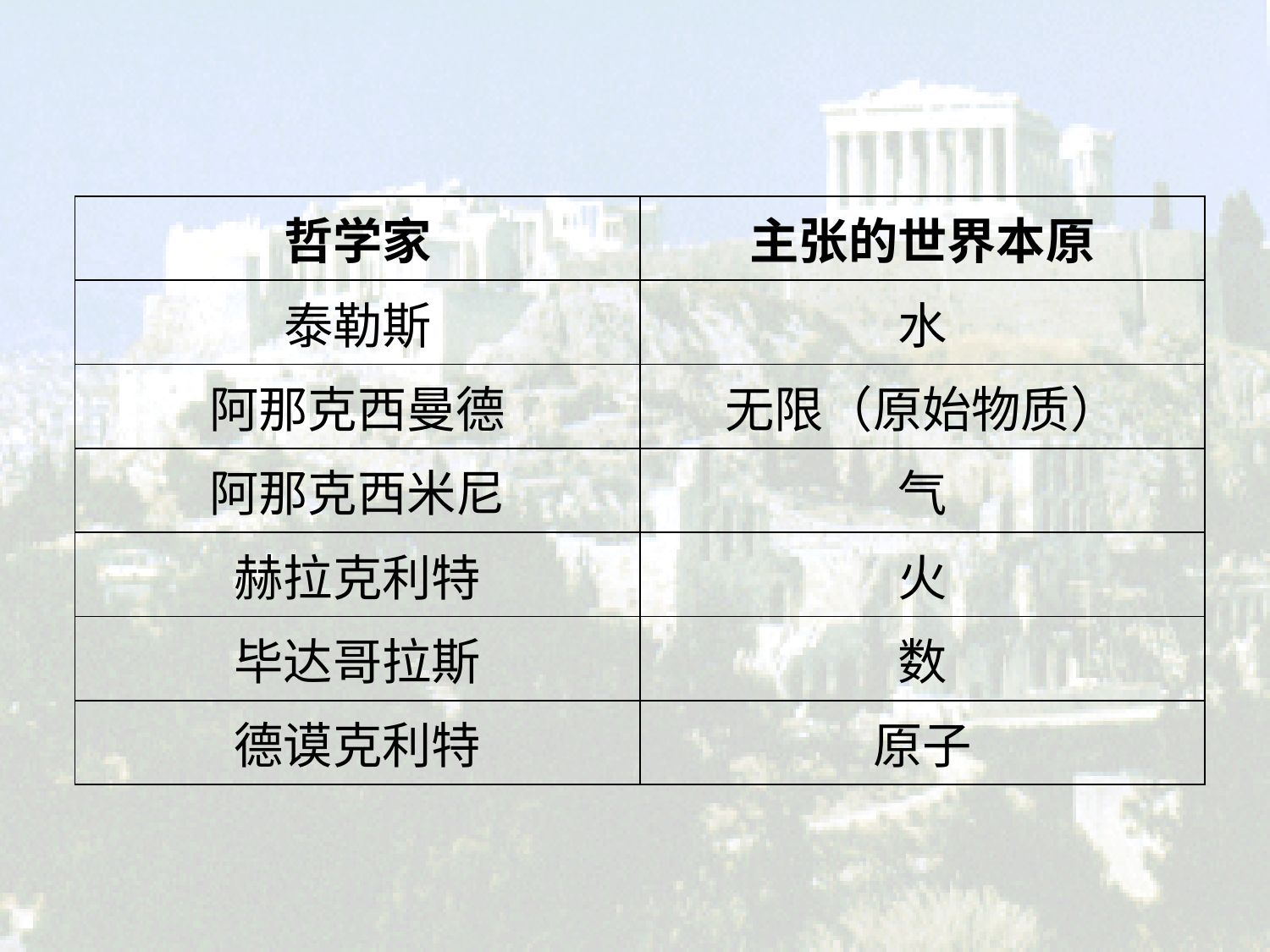

| 哲学家 | 主张的世界本原 |
| --- | --- |
| 泰勒斯 | 水 |
| 阿那克西曼德 | 无限（原始物质） |
| 阿那克西米尼 | 气 |
| 赫拉克利特 | 火 |
| 毕达哥拉斯 | 数 |
| 德谟克利特 | 原子 |